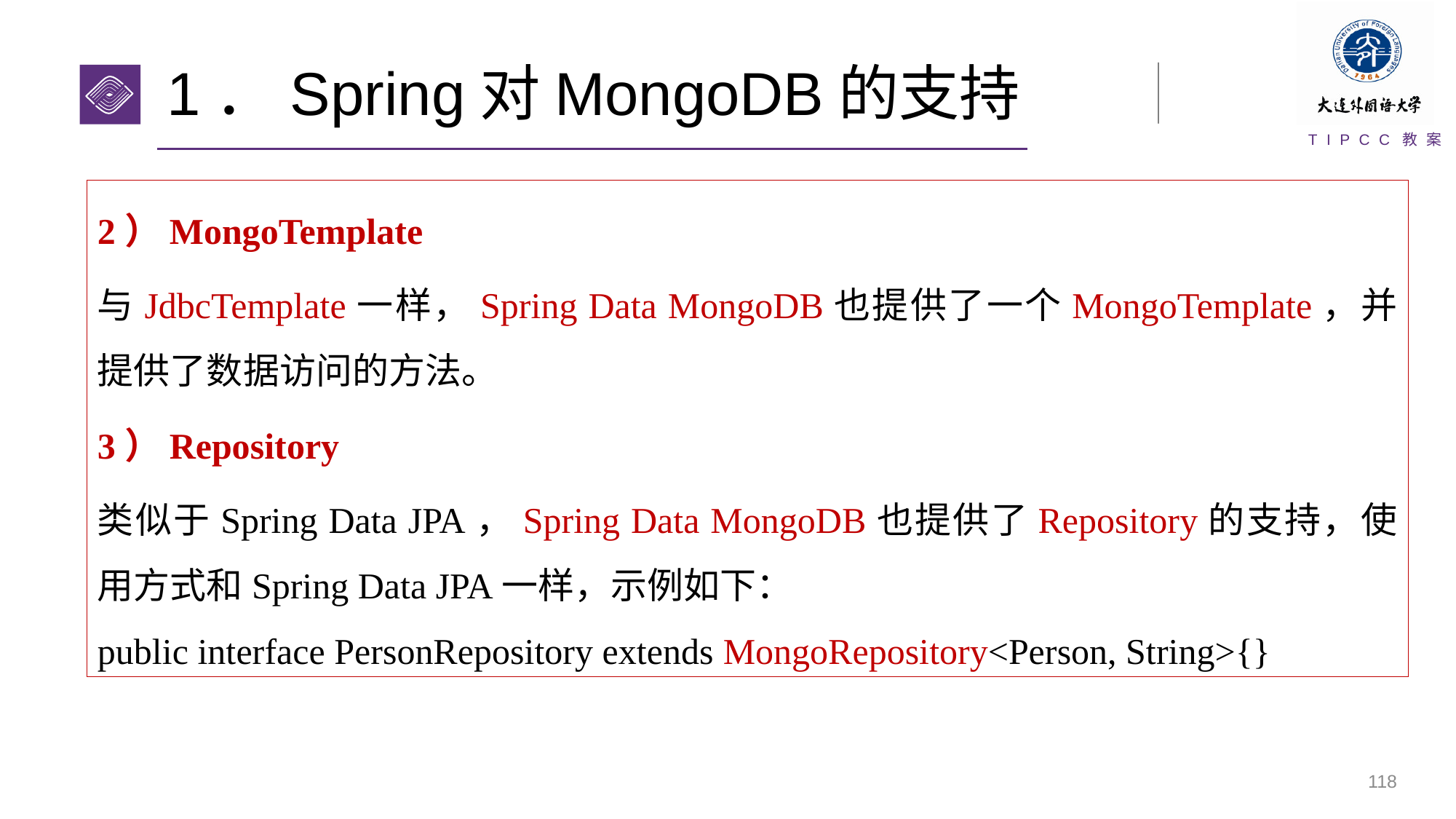

# 1．Spring对MongoDB的支持
2）MongoTemplate
与JdbcTemplate一样，Spring Data MongoDB也提供了一个MongoTemplate，并提供了数据访问的方法。
3）Repository
类似于Spring Data JPA，Spring Data MongoDB也提供了Repository的支持，使用方式和Spring Data JPA一样，示例如下：
public interface PersonRepository extends MongoRepository<Person, String>{}
118